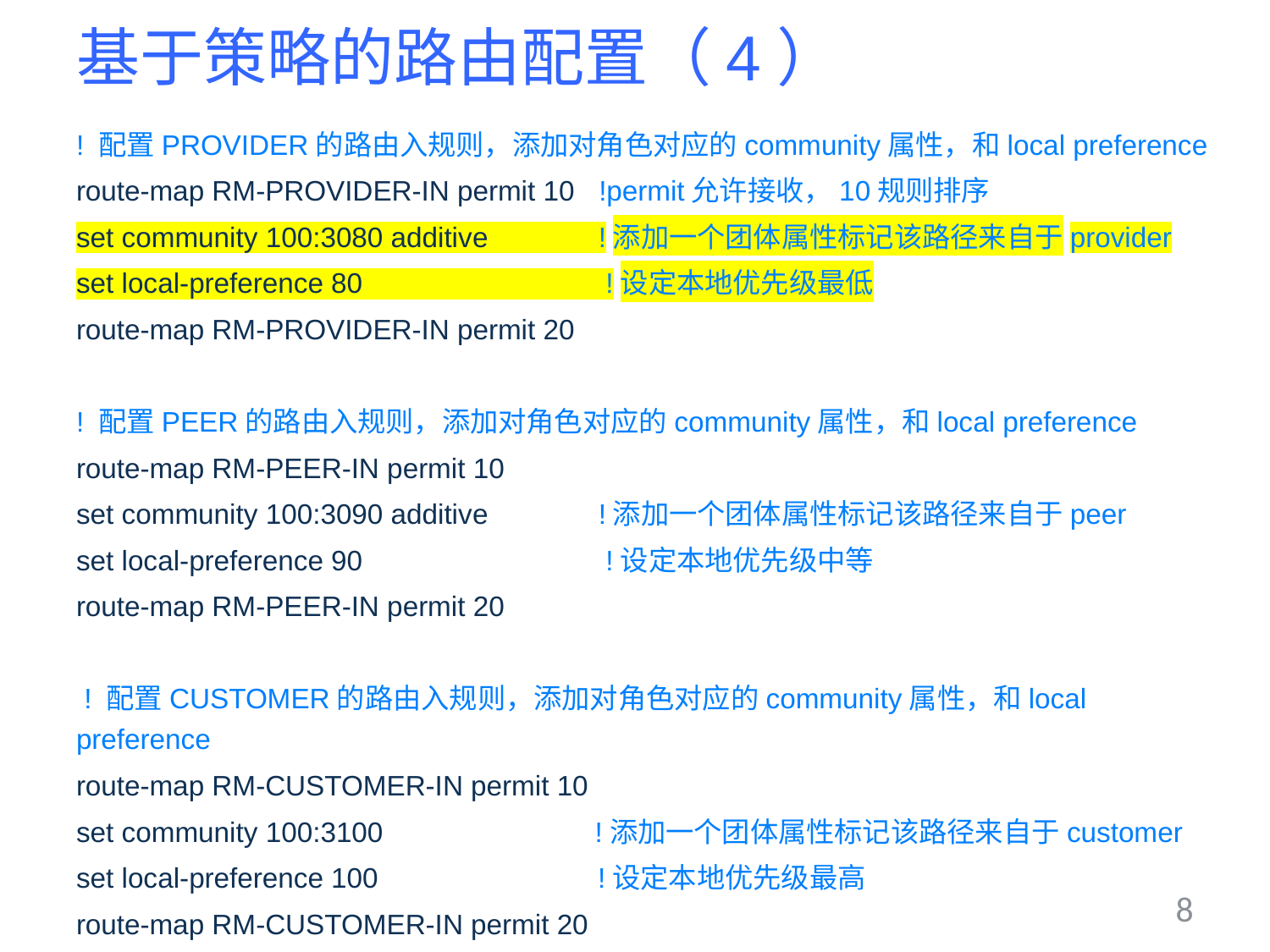

# 基于策略的路由配置（4）
! 配置PROVIDER的路由入规则，添加对角色对应的community属性，和local preference
route-map RM-PROVIDER-IN permit 10   !permit允许接收，10规则排序
set community 100:3080 additive              !添加一个团体属性标记该路径来自于provider
set local-preference 80                               !设定本地优先级最低
route-map RM-PROVIDER-IN permit 20

! 配置PEER的路由入规则，添加对角色对应的community属性，和local preference
route-map RM-PEER-IN permit 10
set community 100:3090 additive              !添加一个团体属性标记该路径来自于peer
set local-preference 90                               !设定本地优先级中等
route-map RM-PEER-IN permit 20

 ! 配置CUSTOMER的路由入规则，添加对角色对应的community属性，和local preference
route-map RM-CUSTOMER-IN permit 10
set community 100:3100                           !添加一个团体属性标记该路径来自于customer
set local-preference 100                            !设定本地优先级最高
route-map RM-CUSTOMER-IN permit 20
8